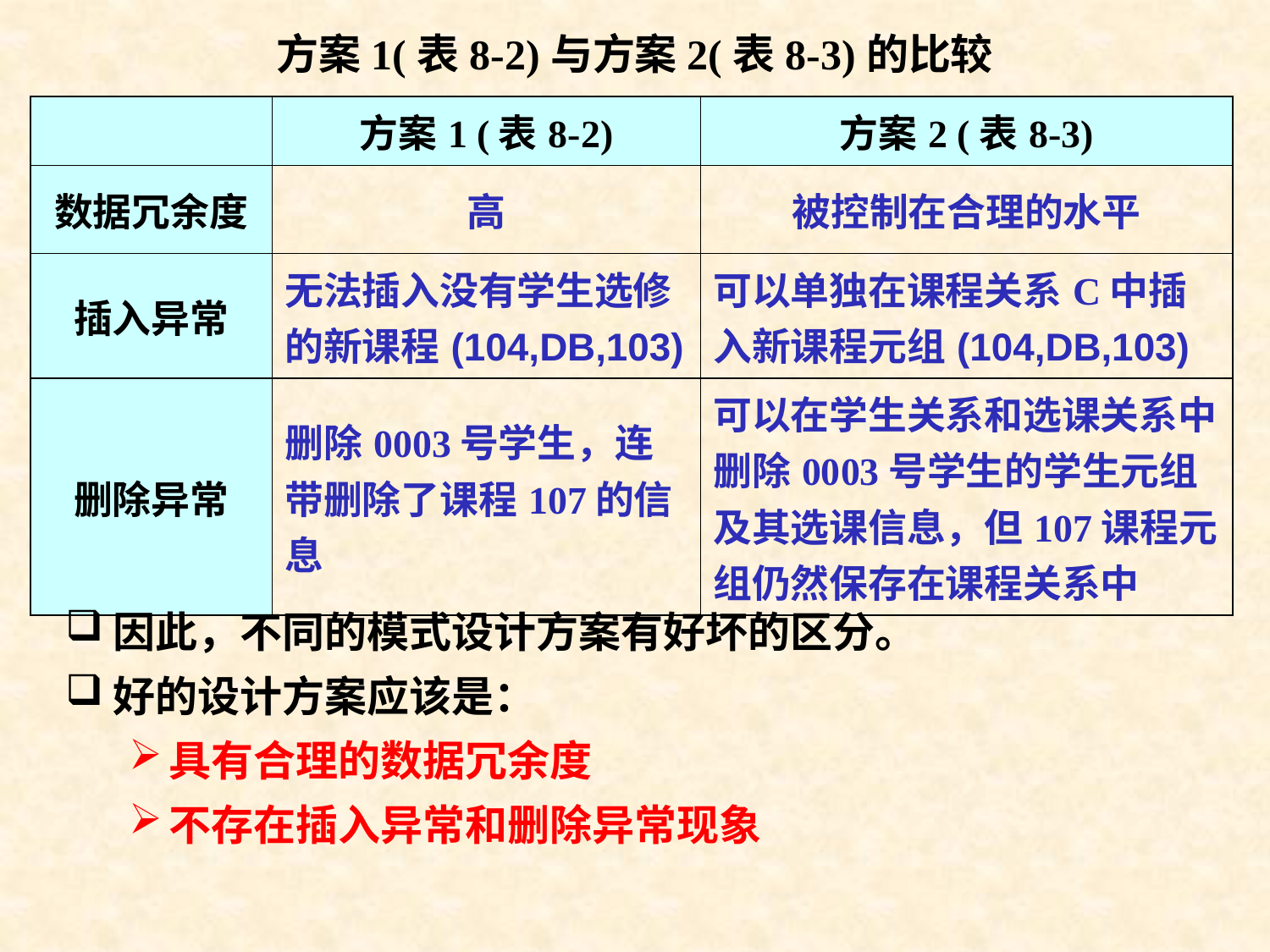

方案1(表8-2)与方案2(表8-3)的比较
|  | 方案1 (表8-2) | 方案2 (表8-3) |
| --- | --- | --- |
| 数据冗余度 | 高 | 被控制在合理的水平 |
| 插入异常 | 无法插入没有学生选修的新课程(104,DB,103) | 可以单独在课程关系C中插入新课程元组(104,DB,103) |
| 删除异常 | 删除0003号学生，连带删除了课程107的信息 | 可以在学生关系和选课关系中删除0003号学生的学生元组及其选课信息，但107课程元组仍然保存在课程关系中 |
因此，不同的模式设计方案有好坏的区分。
好的设计方案应该是：
具有合理的数据冗余度
不存在插入异常和删除异常现象